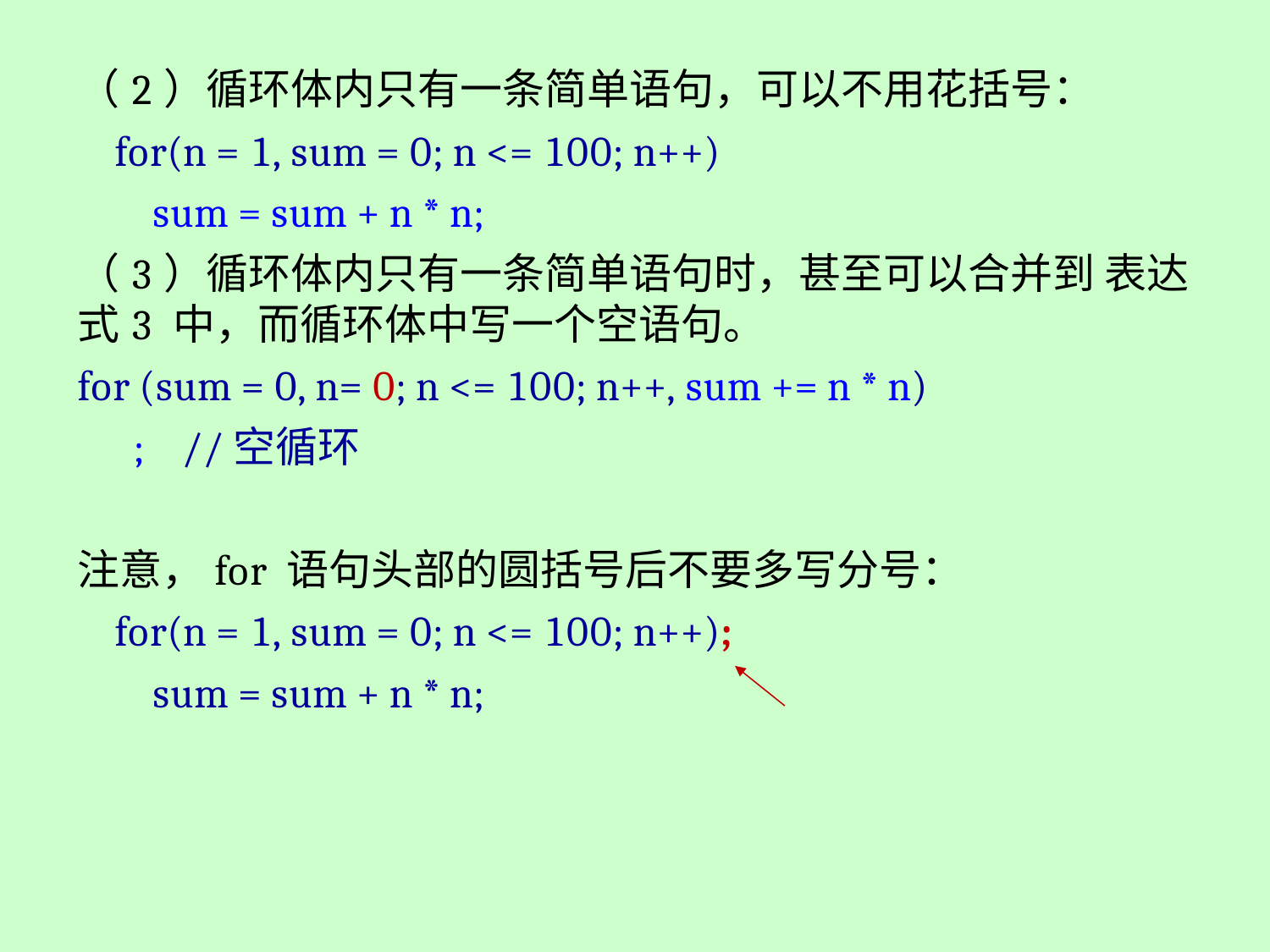

（2）循环体内只有一条简单语句，可以不用花括号：
    for(n = 1, sum = 0; n <= 100; n++)
        sum = sum + n * n;
（3）循环体内只有一条简单语句时，甚至可以合并到 表达式3 中，而循环体中写一个空语句。
for (sum = 0, n= 0; n <= 100; n++, sum += n * n)
      ;    //空循环

注意，for 语句头部的圆括号后不要多写分号：
    for(n = 1, sum = 0; n <= 100; n++);
        sum = sum + n * n;

59